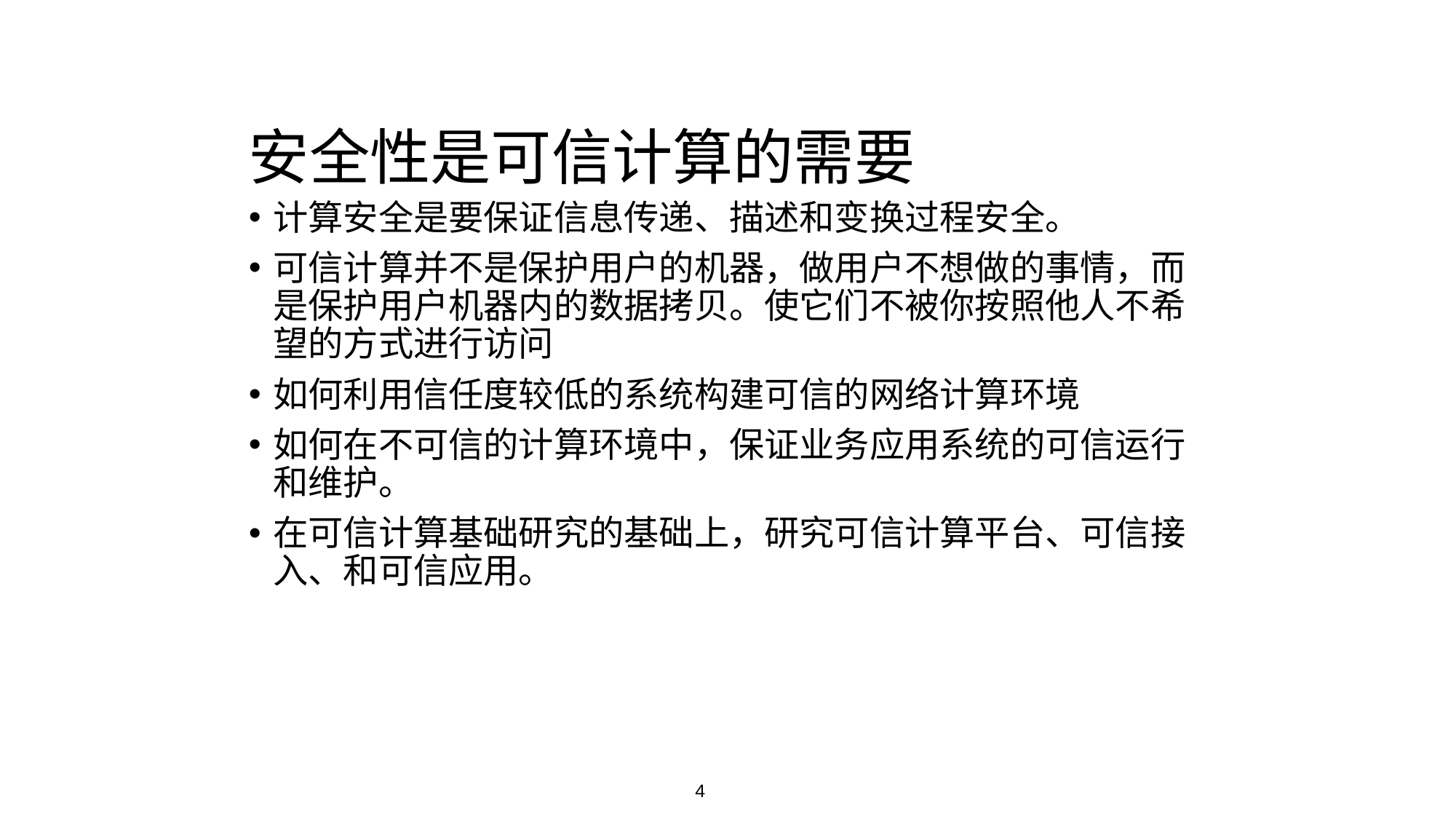

安全性是可信计算的需要
计算安全是要保证信息传递、描述和变换过程安全。
可信计算并不是保护用户的机器，做用户不想做的事情，而是保护用户机器内的数据拷贝。使它们不被你按照他人不希望的方式进行访问
如何利用信任度较低的系统构建可信的网络计算环境
如何在不可信的计算环境中，保证业务应用系统的可信运行和维护。
在可信计算基础研究的基础上，研究可信计算平台、可信接入、和可信应用。
4